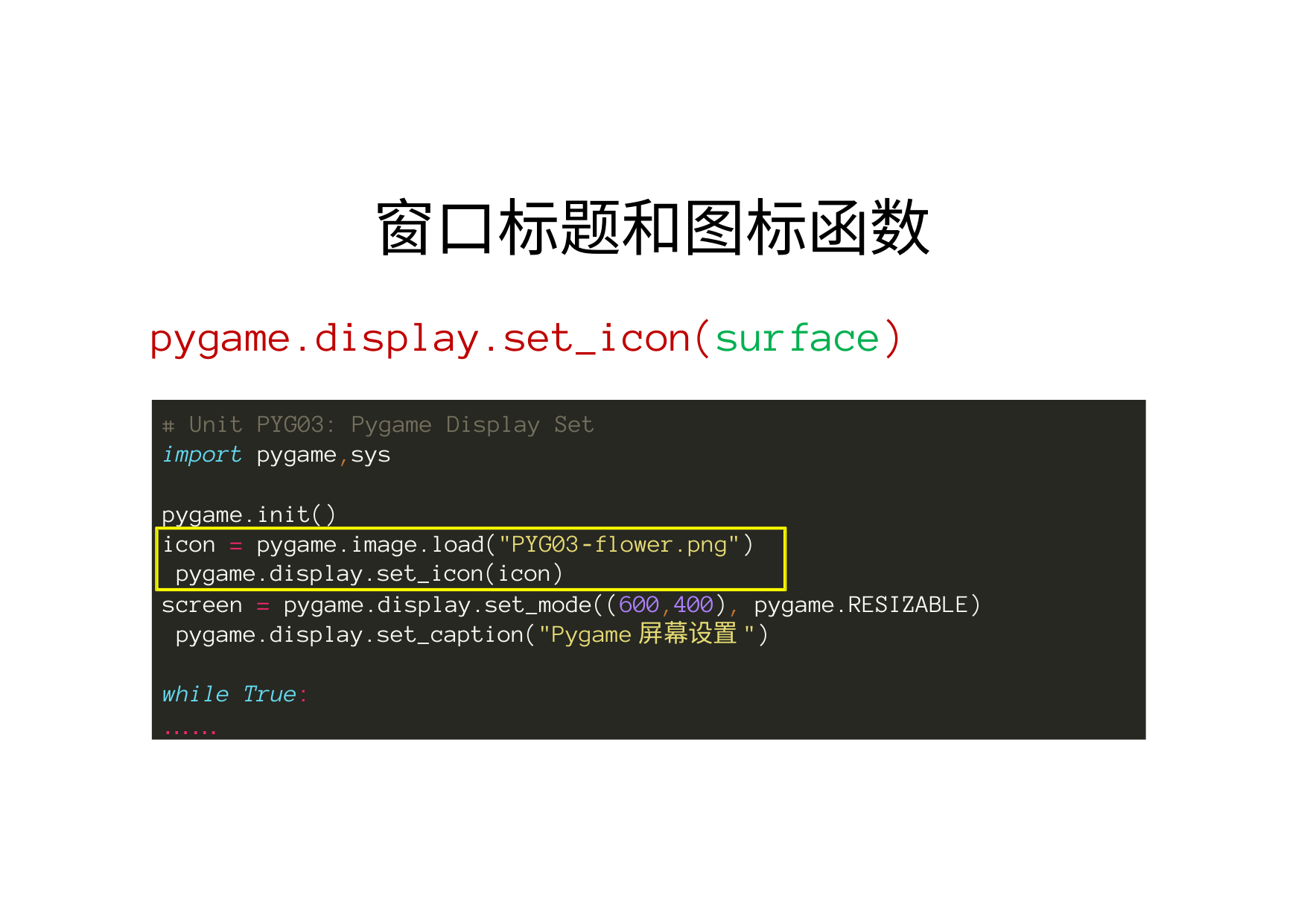

# 窗口标题和图标函数
pygame.display.set_icon(surface)
# Unit PYG03: Pygame Display Set
import pygame,sys

pygame.init()
icon = pygame.image.load("PYG03‐flower.png")  pygame.display.set_icon(icon)
screen = pygame.display.set_mode((600,400), pygame.RESIZABLE)  pygame.display.set_caption("Pygame屏幕设置")

while True:
……